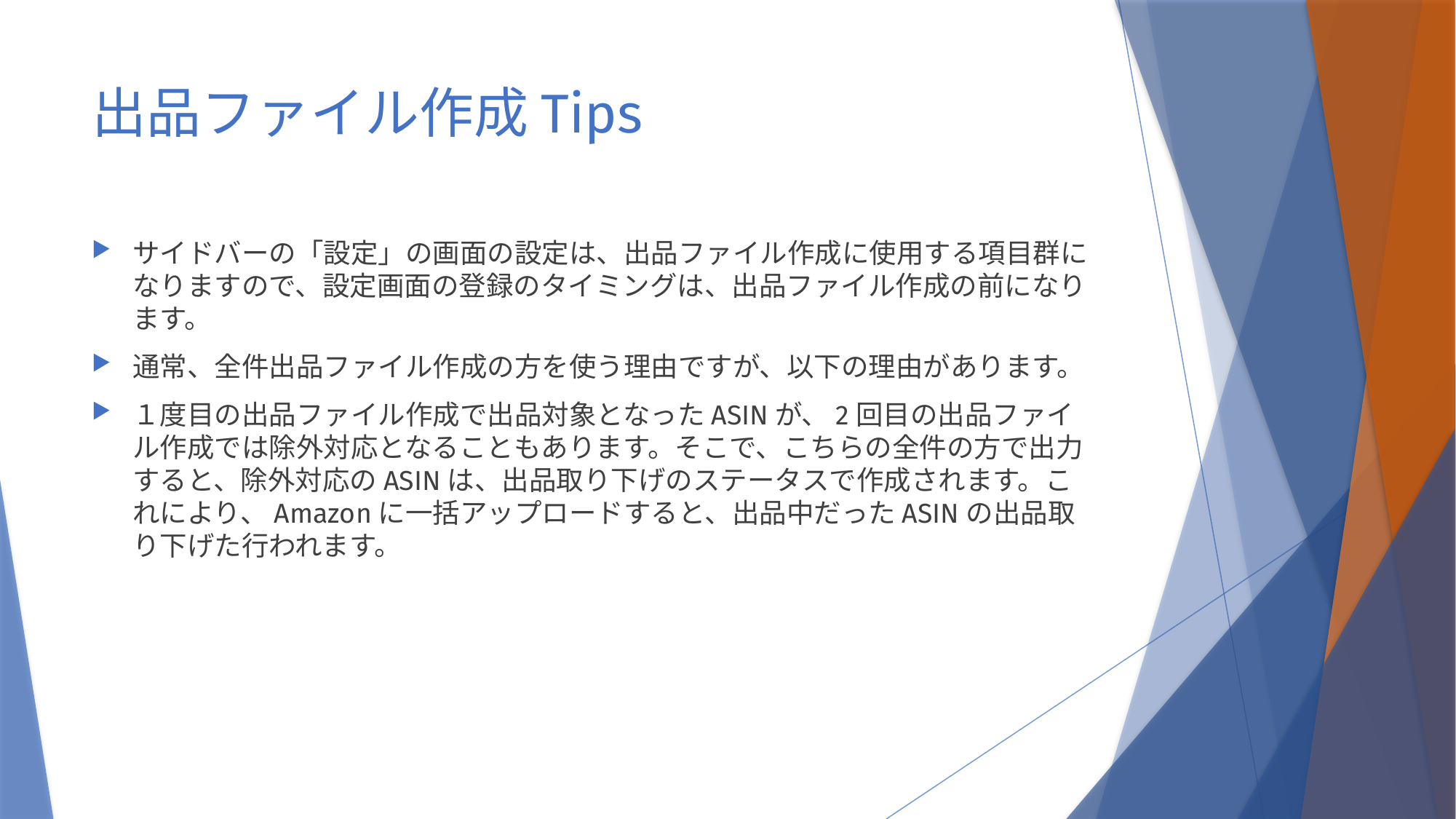

# 出品ファイル作成Tips
サイドバーの「設定」の画面の設定は、出品ファイル作成に使用する項目群になりますので、設定画面の登録のタイミングは、出品ファイル作成の前になります。
通常、全件出品ファイル作成の方を使う理由ですが、以下の理由があります。
１度目の出品ファイル作成で出品対象となったASINが、2回目の出品ファイル作成では除外対応となることもあります。そこで、こちらの全件の方で出力すると、除外対応のASINは、出品取り下げのステータスで作成されます。これにより、Amazonに一括アップロードすると、出品中だったASINの出品取り下げた行われます。